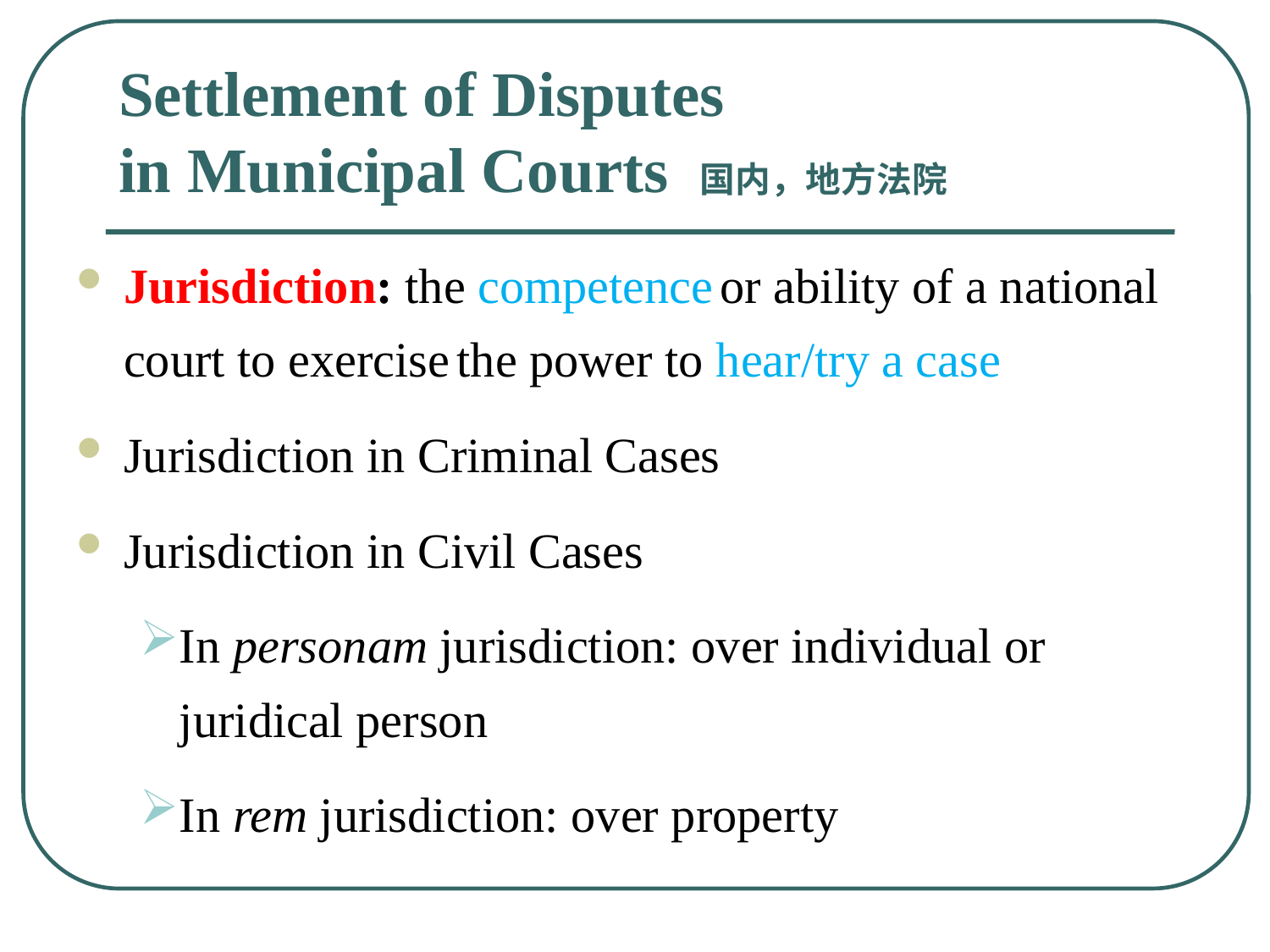

# Settlement of Disputes in Municipal Courts 国内，地方法院
Jurisdiction: the competence or ability of a national court to exercise the power to hear/try a case
Jurisdiction in Criminal Cases
Jurisdiction in Civil Cases
In personam jurisdiction: over individual or juridical person
In rem jurisdiction: over property